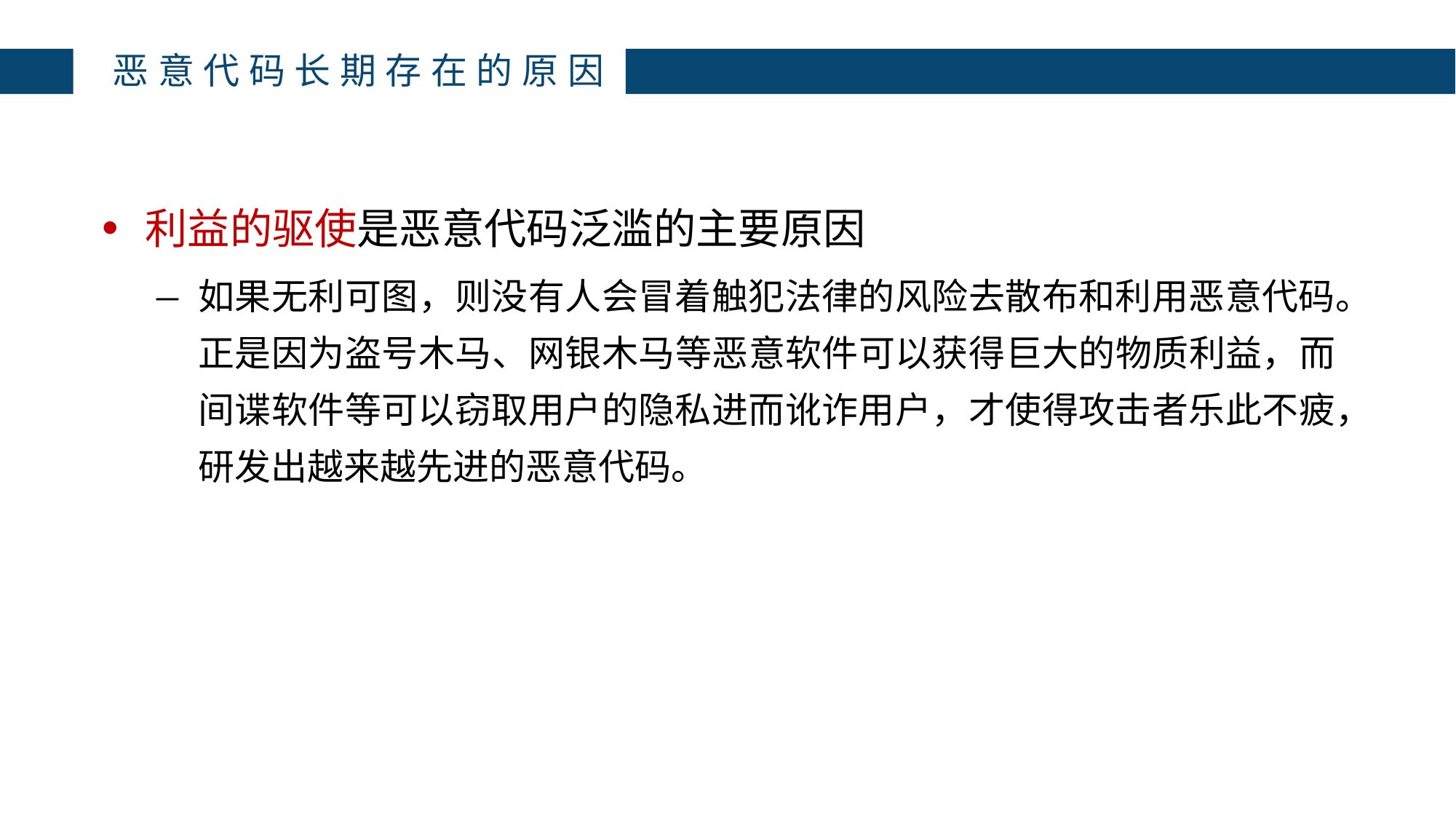

# 恶意代码长期存在的原因
利益的驱使是恶意代码泛滥的主要原因
如果无利可图，则没有人会冒着触犯法律的风险去散布和利用恶意代码。正是因为盗号木马、网银木马等恶意软件可以获得巨大的物质利益，而间谍软件等可以窃取用户的隐私进而讹诈用户，才使得攻击者乐此不疲，研发出越来越先进的恶意代码。